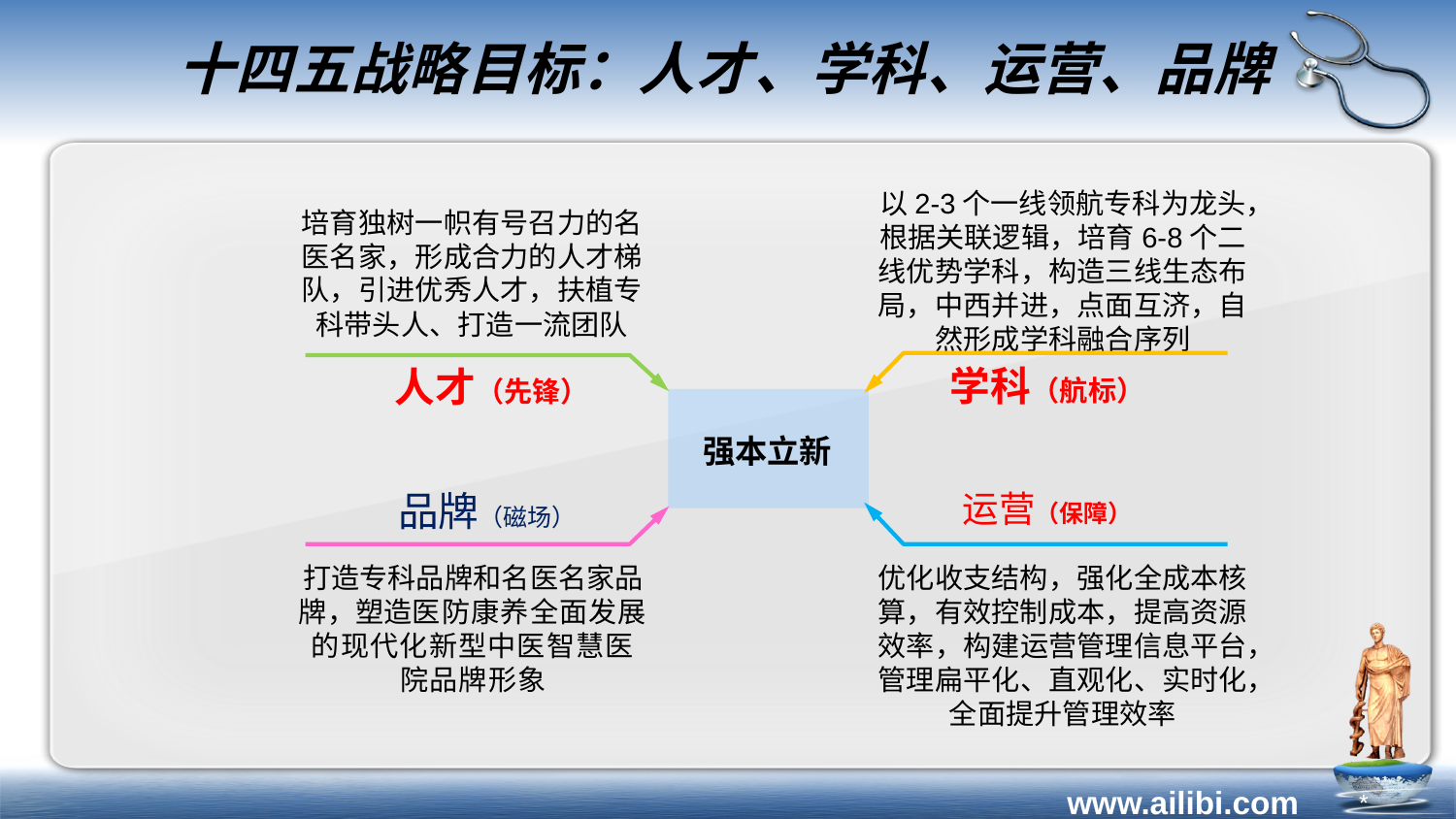

# 十四五战略目标：人才、学科、运营、品牌
以2-3个一线领航专科为龙头，根据关联逻辑，培育6-8个二线优势学科，构造三线生态布局，中西并进，点面互济，自然形成学科融合序列
培育独树一帜有号召力的名医名家，形成合力的人才梯队，引进优秀人才，扶植专科带头人、打造一流团队

学科（航标）

人才（先锋）

强本立新
品牌（磁场）
运营（保障）

打造专科品牌和名医名家品牌，塑造医防康养全面发展的现代化新型中医智慧医院品牌形象
优化收支结构，强化全成本核算，有效控制成本，提高资源效率，构建运营管理信息平台，管理扁平化、直观化、实时化，全面提升管理效率
*